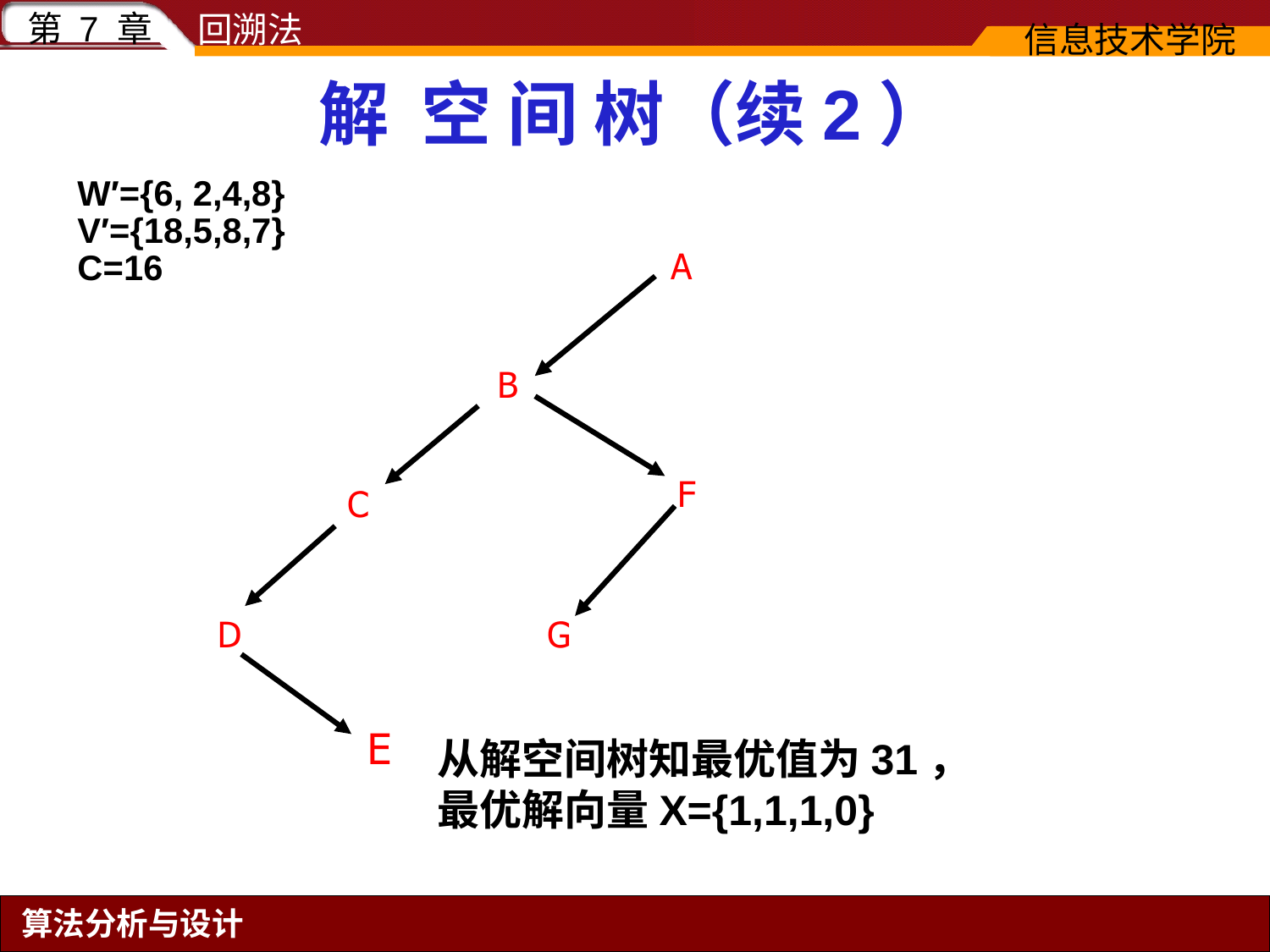

# 解  空 间 树（续2）
W′={6, 2,4,8}
V′={18,5,8,7}
C=16
A

B

F
C

D
G

E
从解空间树知最优值为31，
最优解向量X={1,1,1,0}